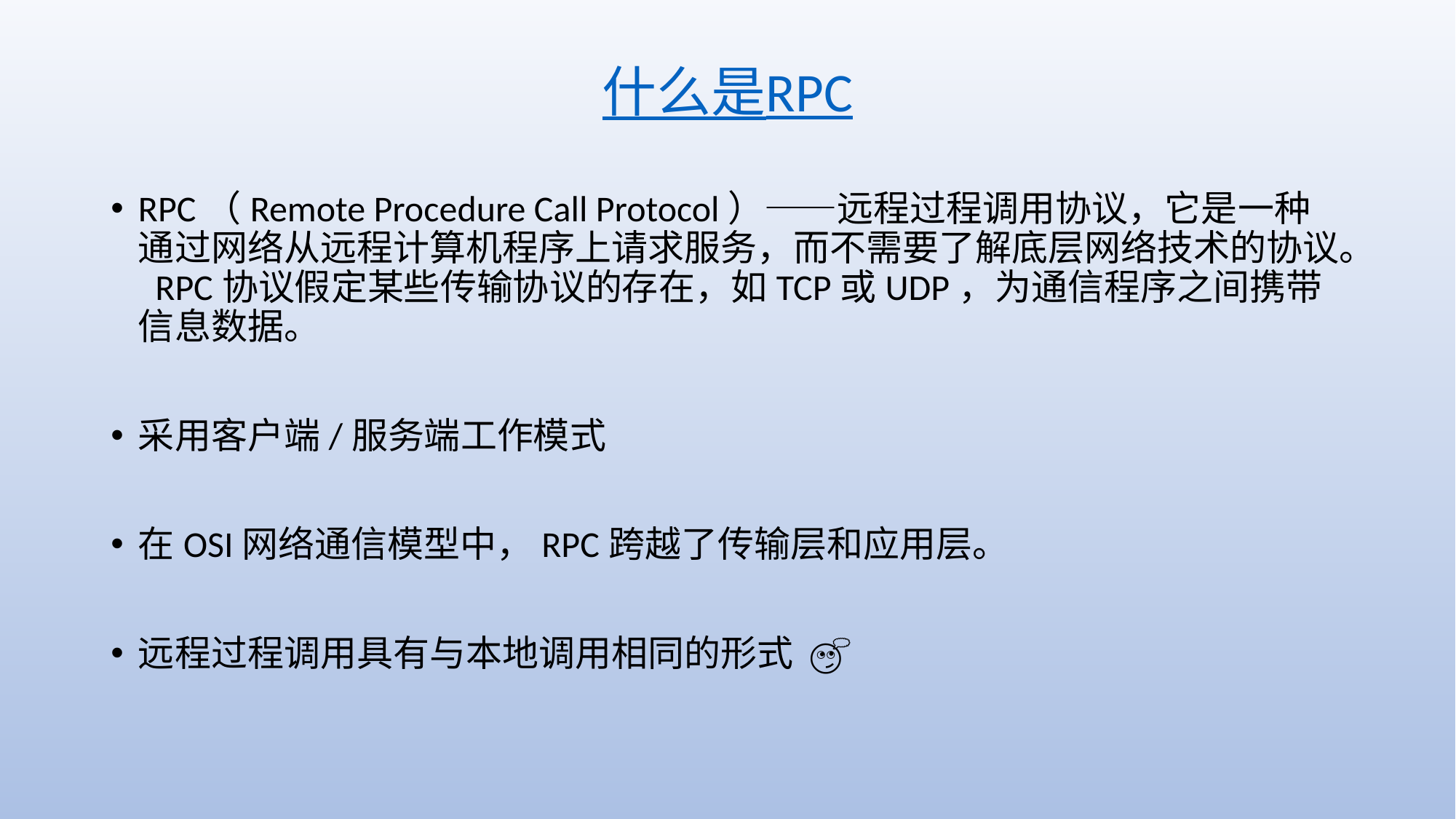

# 什么是RPC
RPC（Remote Procedure Call Protocol）——远程过程调用协议，它是一种通过网络从远程计算机程序上请求服务，而不需要了解底层网络技术的协议。 RPC协议假定某些传输协议的存在，如TCP或UDP，为通信程序之间携带信息数据。

采用客户端/服务端工作模式

在OSI网络通信模型中，RPC跨越了传输层和应用层。

远程过程调用具有与本地调用相同的形式  🤔️